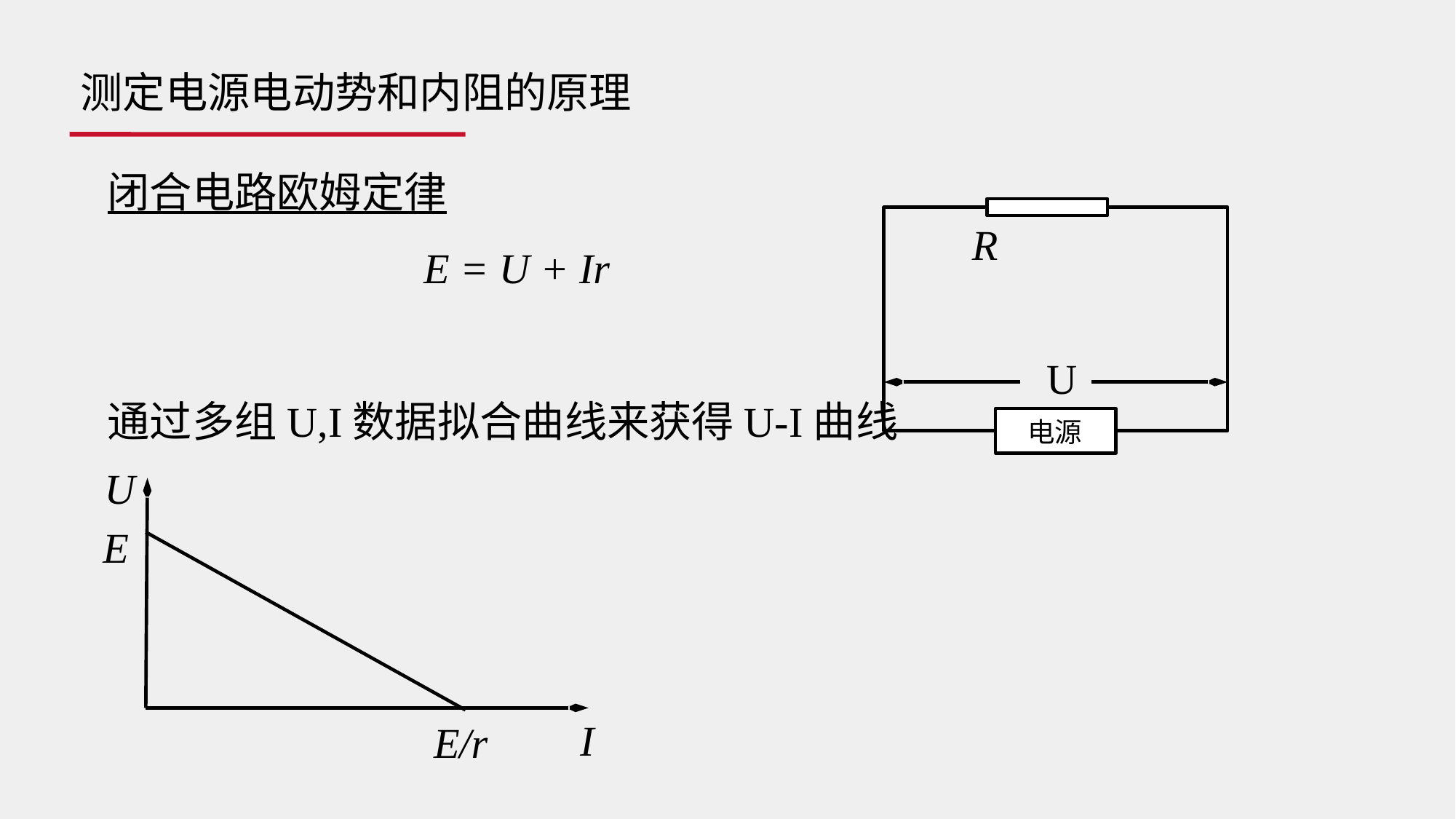

测定电源电动势和内阻的原理

闭合电路欧姆定律
E = U + Ir

通过多组U,I数据拟合曲线来获得U-I曲线

R
U

电源
U
E
I
E/r